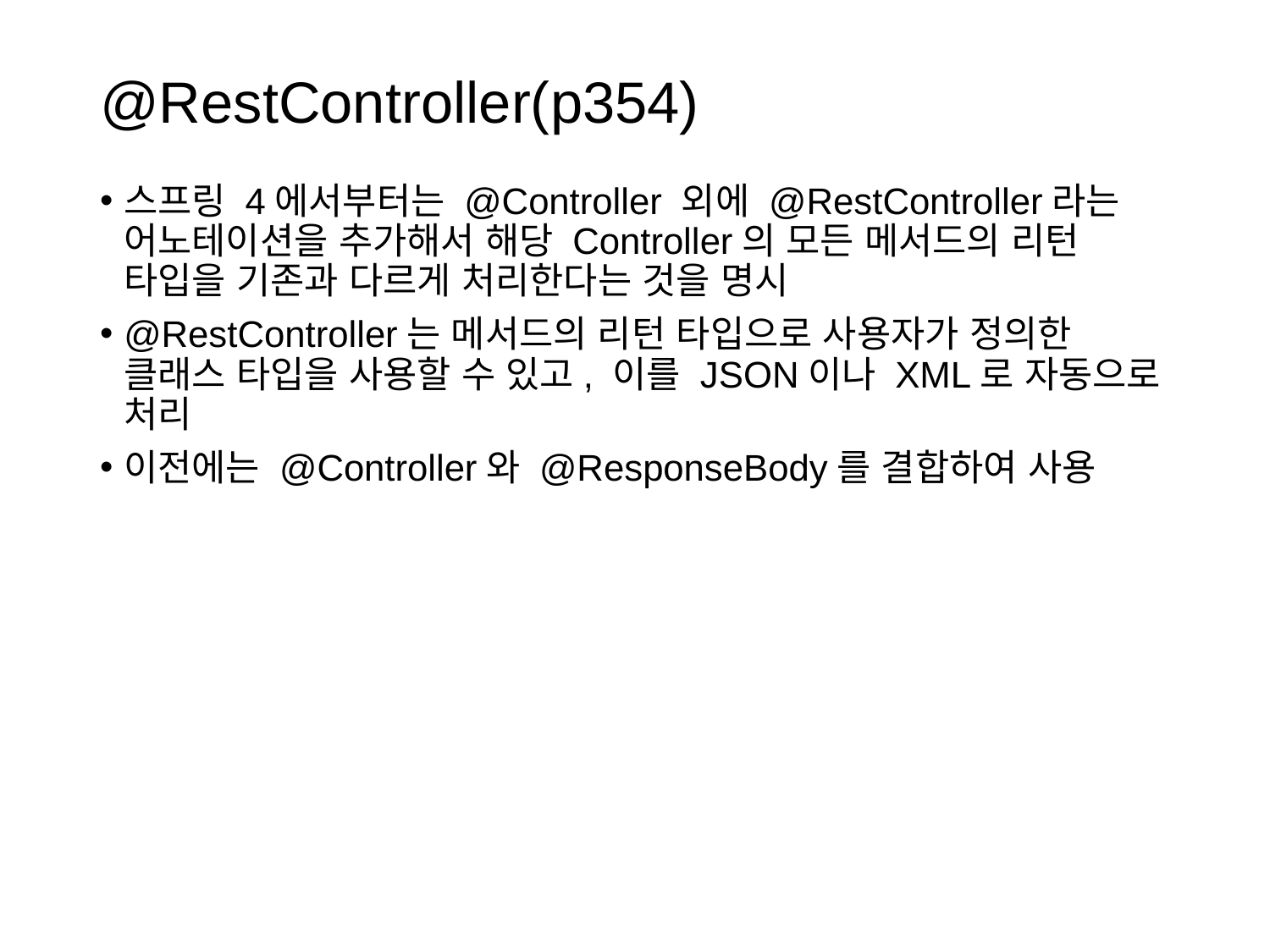

# @RestController(p354)
스프링 4에서부터는 @Controller 외에 @RestController라는 어노테이션을 추가해서 해당 Controller의 모든 메서드의 리턴 타입을 기존과 다르게 처리한다는 것을 명시
@RestController는 메서드의 리턴 타입으로 사용자가 정의한 클래스 타입을 사용할 수 있고, 이를 JSON이나 XML로 자동으로 처리
이전에는 @Controller와 @ResponseBody를 결합하여 사용